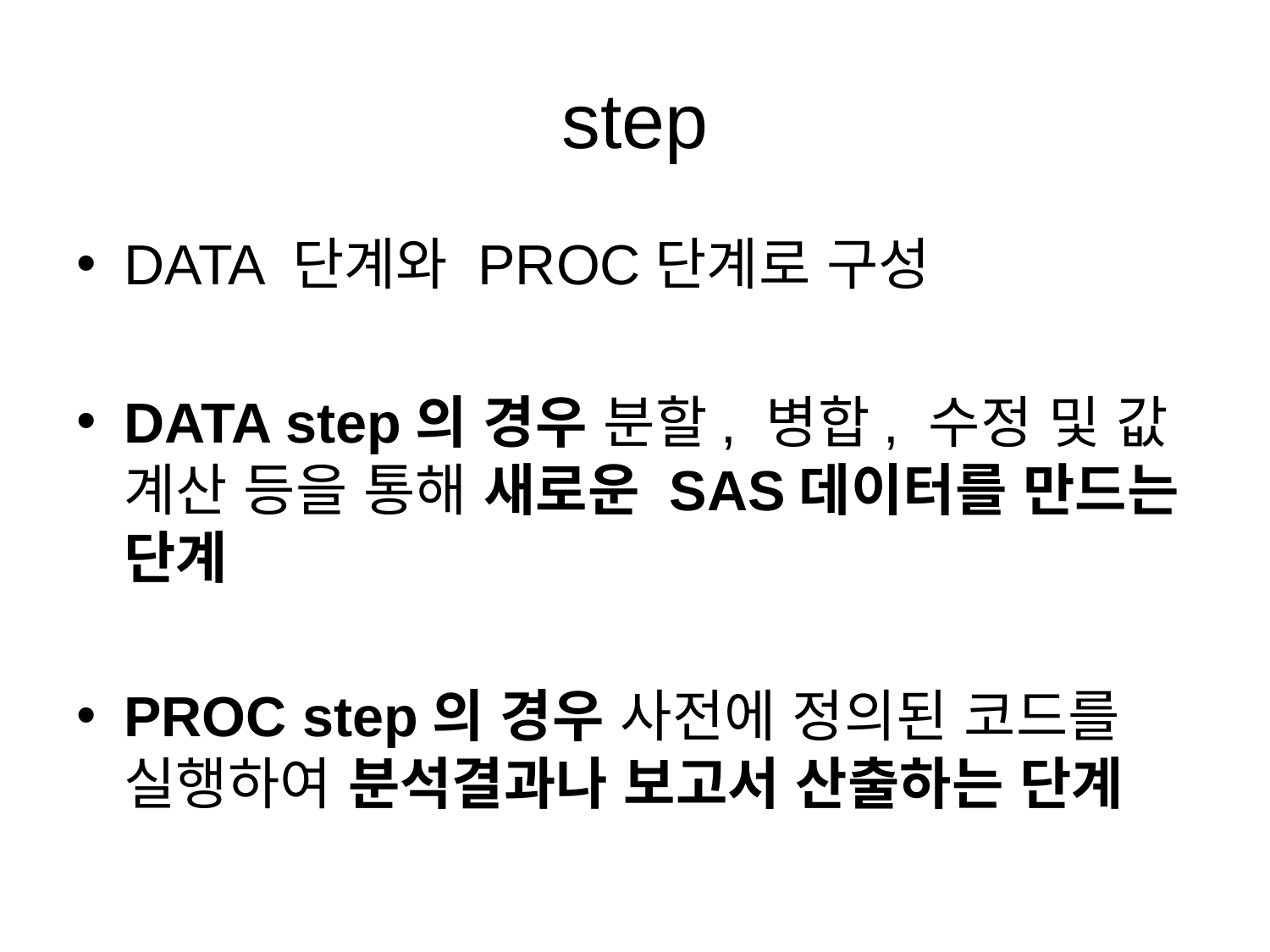

# step
DATA 단계와 PROC단계로 구성

DATA step의 경우 분할, 병합, 수정 및 값 계산 등을 통해 새로운 SAS데이터를 만드는 단계

PROC step의 경우 사전에 정의된 코드를 실행하여 분석결과나 보고서 산출하는 단계